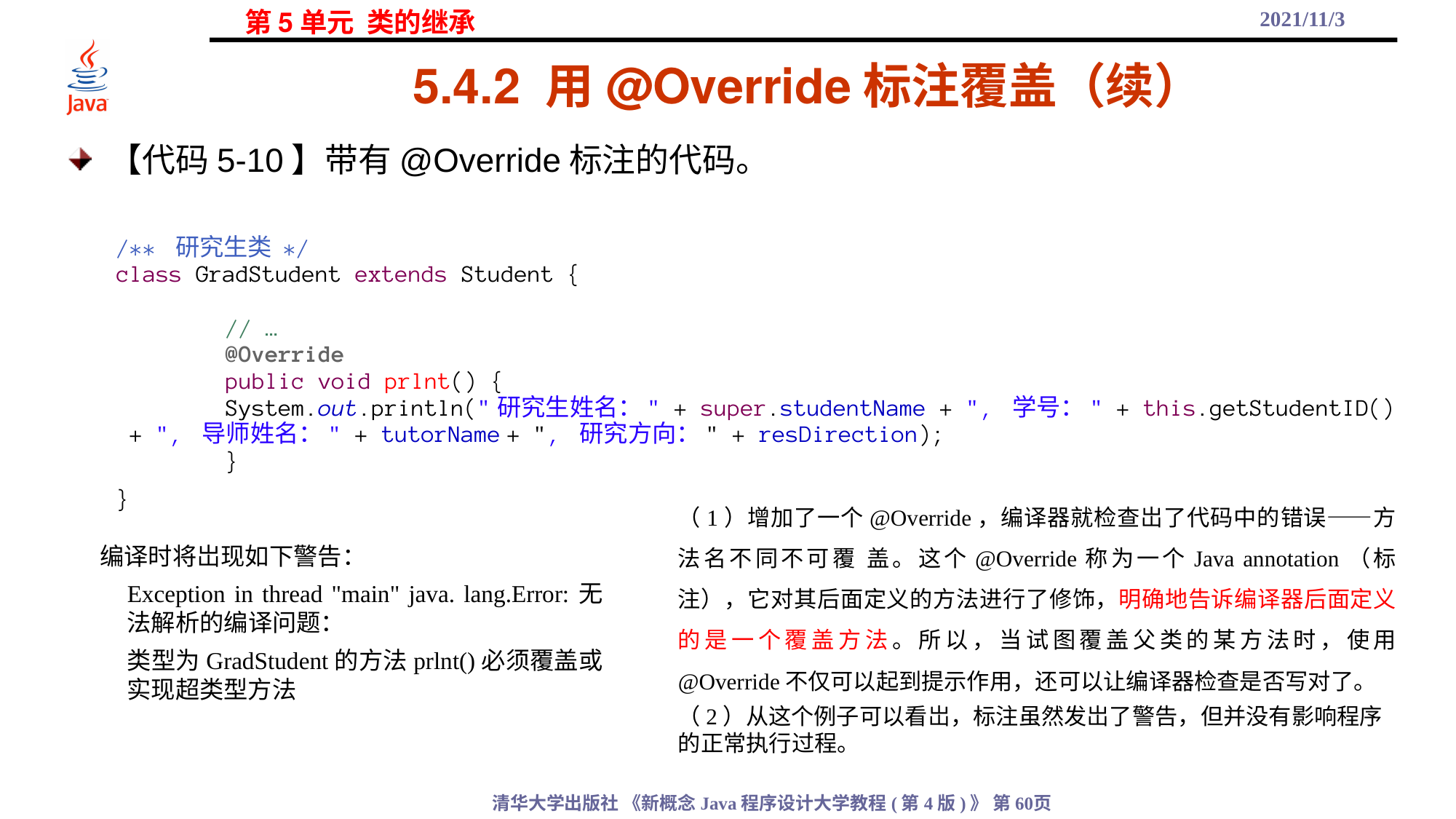

2021/11/3
# 5.4.2 用@Override标注覆盖（续）
【代码5-10】带有@Override标注的代码。
/** 研究生类 */
class GradStudent extends Student {

	// …
	@Override
	public void prlnt() {
	System.out.println("研究生姓名：" + super.studentName + ", 学号：" + this.getStudentID()
 + ", 导师姓名：" + tutorName + ", 研究方向：" + resDirection);
	}
}
（1）增加了一个@Override，编译器就检查岀了代码中的错误——方法名不同不可覆 盖。这个@Override称为一个Java annotation（标注），它对其后面定义的方法进行了修饰，明确地告诉编译器后面定义的是一个覆盖方法。所以，当试图覆盖父类的某方法时，使用 @Override不仅可以起到提示作用，还可以让编译器检查是否写对了。
（2）从这个例子可以看岀，标注虽然发岀了警告，但并没有影响程序的正常执行过程。
编译时将岀现如下警告：
Exception in thread "main" java. lang.Error:无法解析的编译问题：
类型为GradStudent的方法prlnt()必须覆盖或实现超类型方法